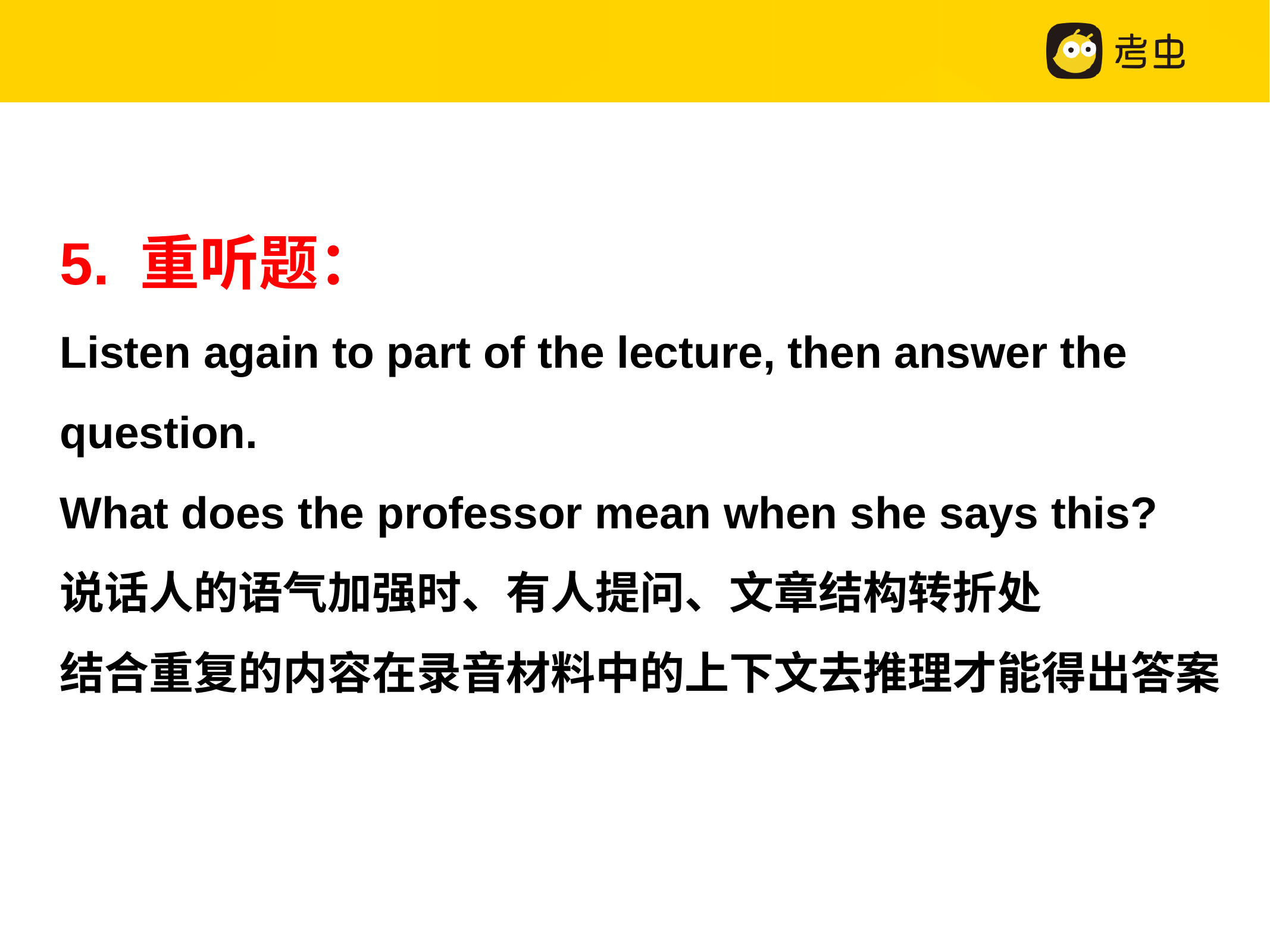

5. 重听题：
Listen again to part of the lecture, then answer the question.
What does the professor mean when she says this?
说话人的语气加强时、有人提问、文章结构转折处
结合重复的内容在录音材料中的上下文去推理才能得出答案